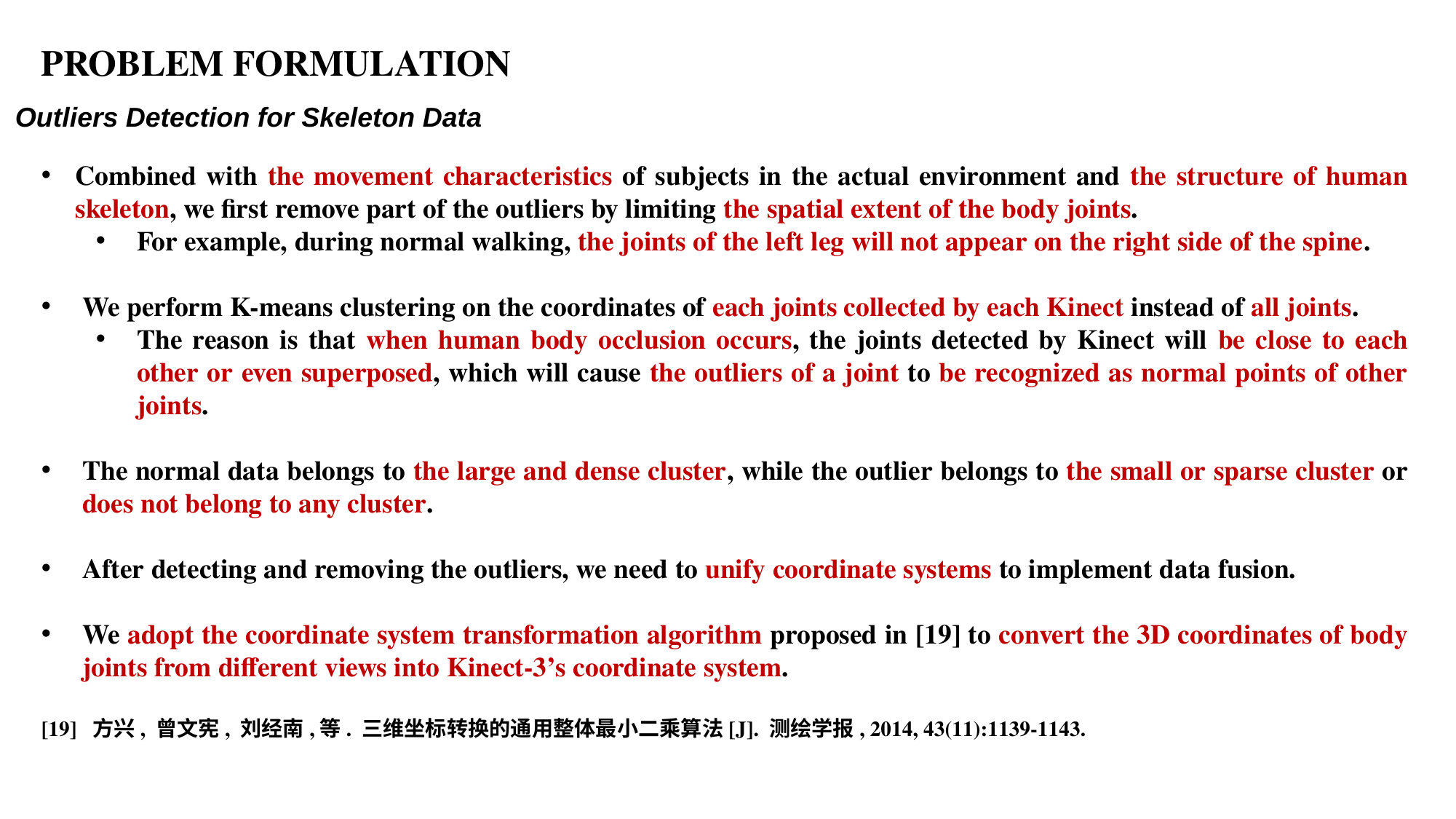

PROBLEM FORMULATION
Outliers Detection for Skeleton Data
Combined with the movement characteristics of subjects in the actual environment and the structure of human skeleton, we first remove part of the outliers by limiting the spatial extent of the body joints.
For example, during normal walking, the joints of the left leg will not appear on the right side of the spine.

We perform K-means clustering on the coordinates of each joints collected by each Kinect instead of all joints.
The reason is that when human body occlusion occurs, the joints detected by Kinect will be close to each other or even superposed, which will cause the outliers of a joint to be recognized as normal points of other joints.

The normal data belongs to the large and dense cluster, while the outlier belongs to the small or sparse cluster or does not belong to any cluster.

After detecting and removing the outliers, we need to unify coordinate systems to implement data fusion.

We adopt the coordinate system transformation algorithm proposed in [19] to convert the 3D coordinates of body joints from different views into Kinect-3’s coordinate system.

[19]  方兴, 曾文宪, 刘经南,等. 三维坐标转换的通用整体最小二乘算法[J]. 测绘学报, 2014, 43(11):1139-1143.